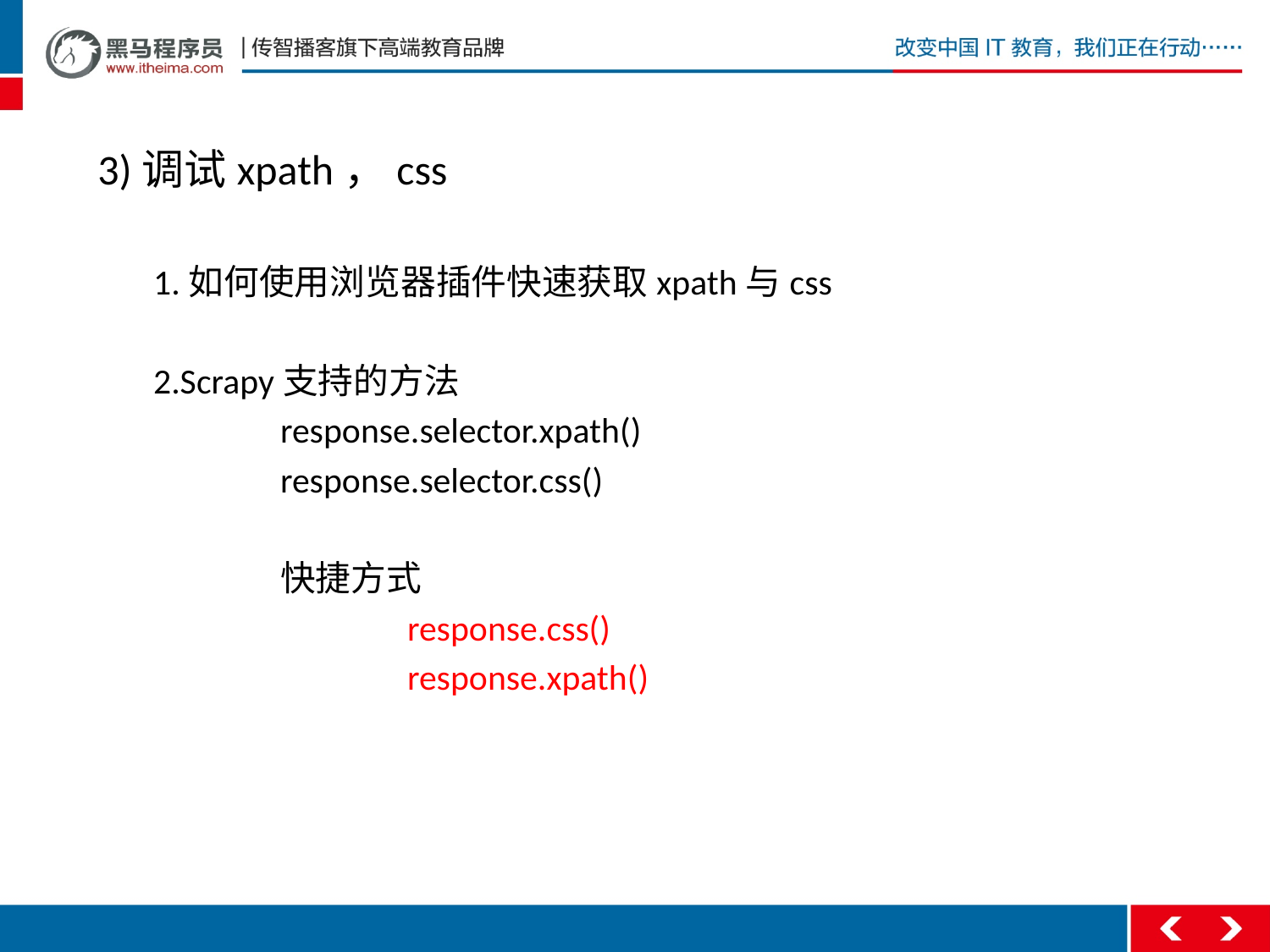

3)调试xpath，css

1.如何使用浏览器插件快速获取xpath与css

2.Scrapy支持的方法
	response.selector.xpath()
	response.selector.css()

	快捷方式
		response.css()
		response.xpath()